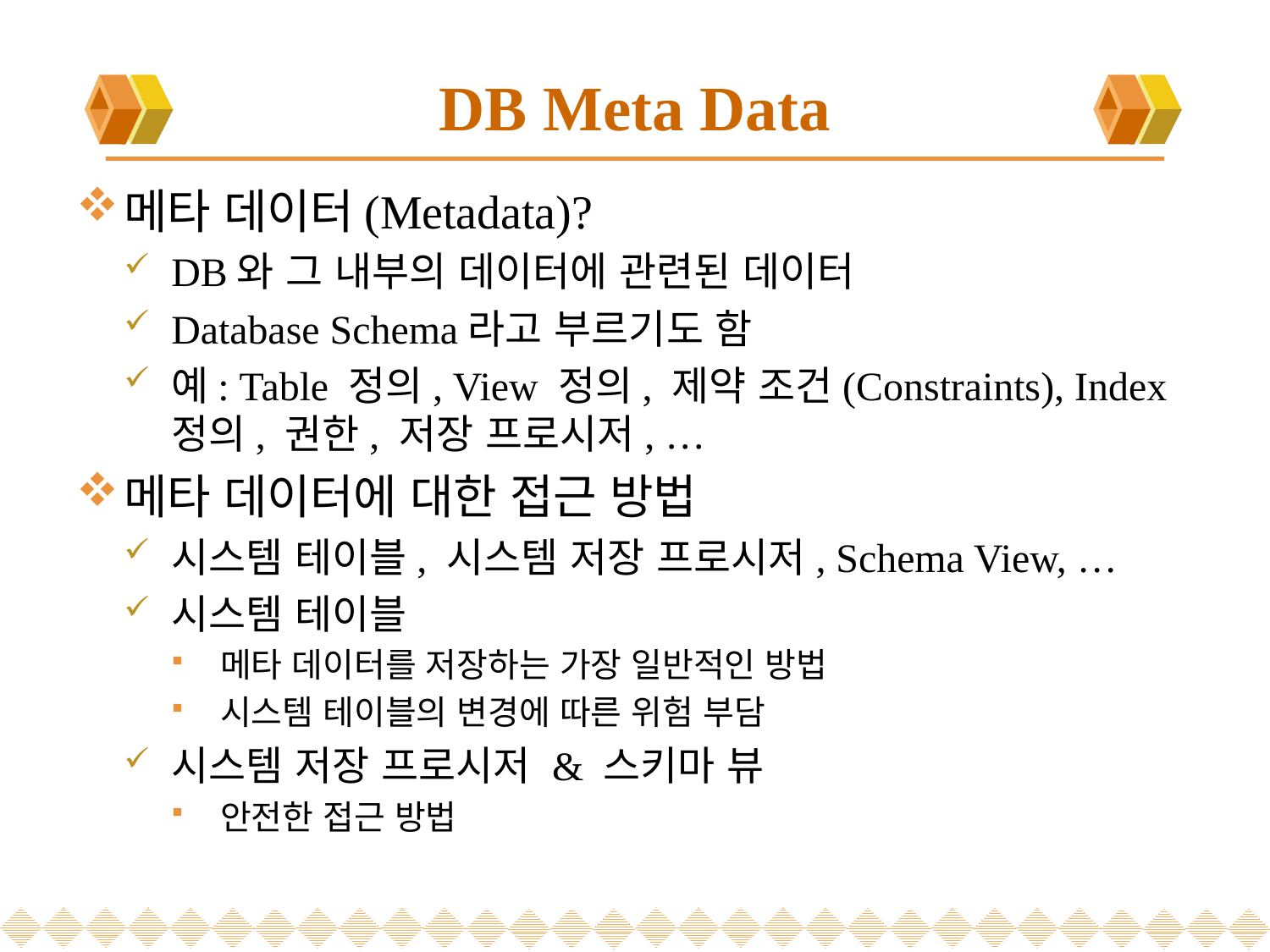

# DB Meta Data
메타 데이터(Metadata)?
DB와 그 내부의 데이터에 관련된 데이터
Database Schema라고 부르기도 함
예: Table 정의, View 정의, 제약 조건(Constraints), Index 정의, 권한, 저장 프로시저, …
메타 데이터에 대한 접근 방법
시스템 테이블, 시스템 저장 프로시저, Schema View, …
시스템 테이블
메타 데이터를 저장하는 가장 일반적인 방법
시스템 테이블의 변경에 따른 위험 부담
시스템 저장 프로시저 & 스키마 뷰
안전한 접근 방법